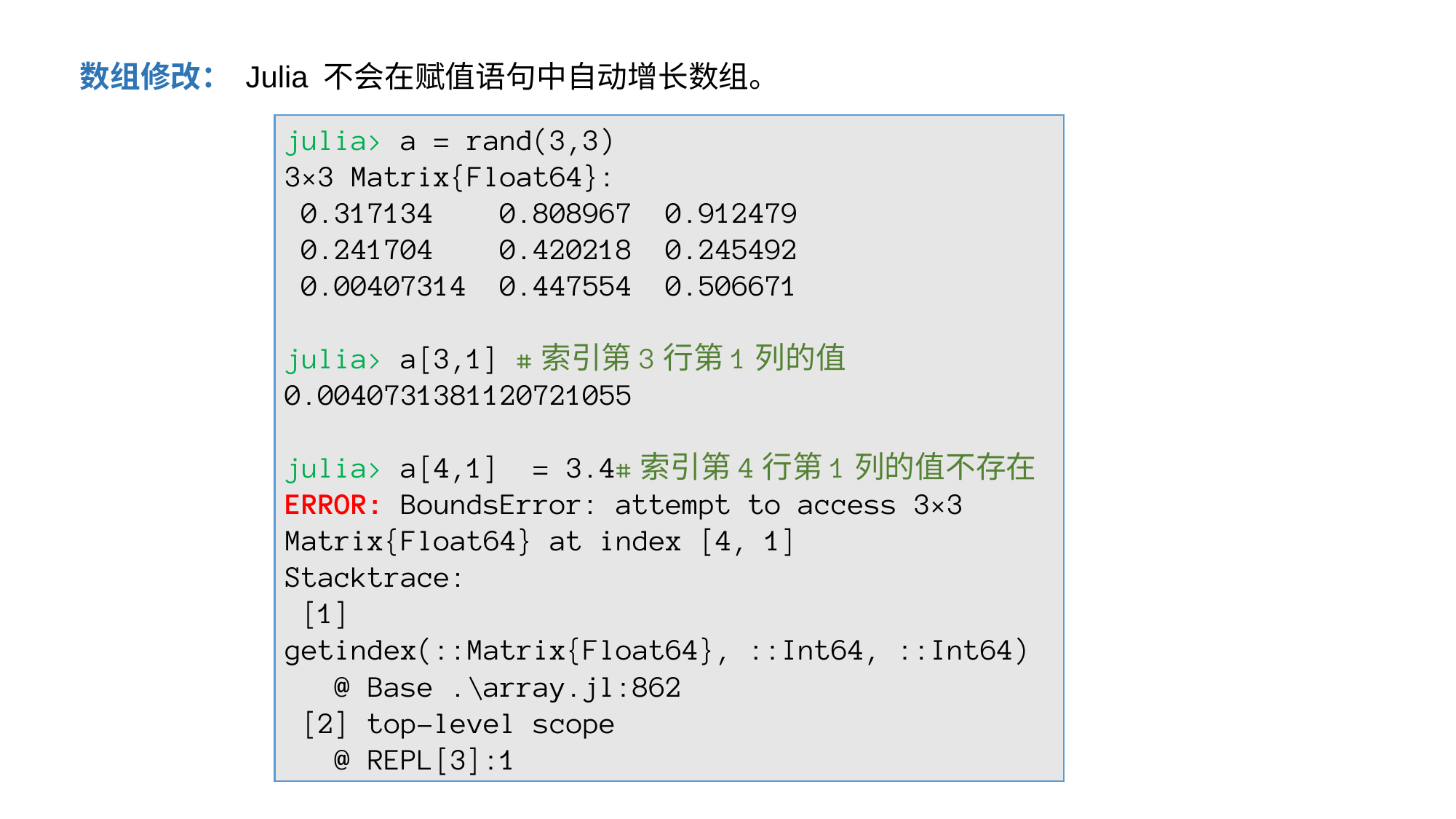

数组修改： Julia 不会在赋值语句中自动增长数组。
julia> a = rand(3,3)
3×3 Matrix{Float64}:
 0.317134    0.808967  0.912479
 0.241704    0.420218  0.245492
 0.00407314  0.447554  0.506671

julia> a[3,1] #索引第3行第1列的值
0.0040731381120721055

julia> a[4,1]  = 3.4#索引第4行第1列的值不存在
ERROR: BoundsError: attempt to access 3×3 Matrix{Float64} at index [4, 1]
Stacktrace:
 [1] getindex(::Matrix{Float64}, ::Int64, ::Int64)
   @ Base .\array.jl:862
 [2] top-level scope
   @ REPL[3]:1